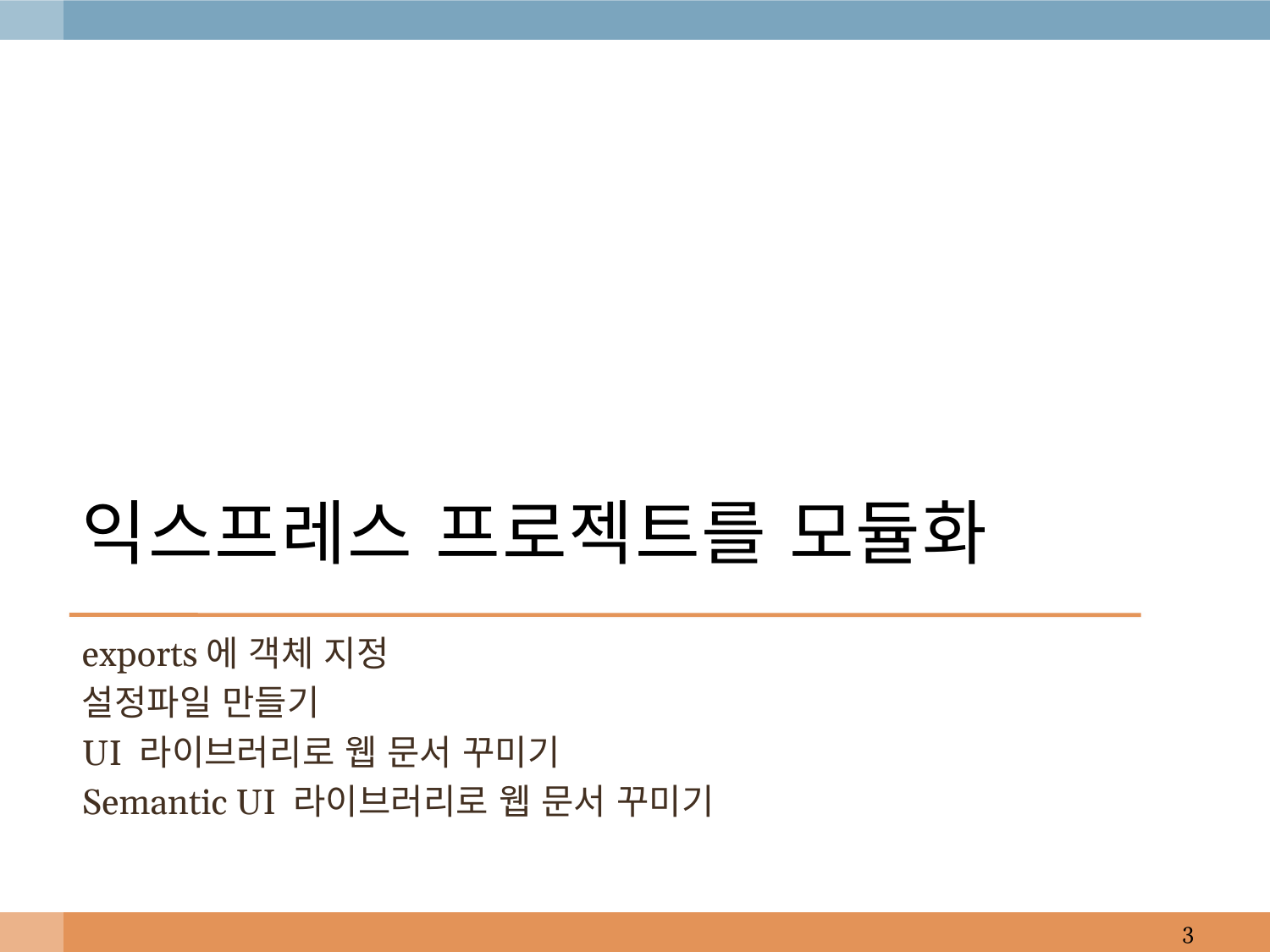

# 익스프레스 프로젝트를 모듈화
exports에 객체 지정
설정파일 만들기
UI 라이브러리로 웹 문서 꾸미기
Semantic UI 라이브러리로 웹 문서 꾸미기
3